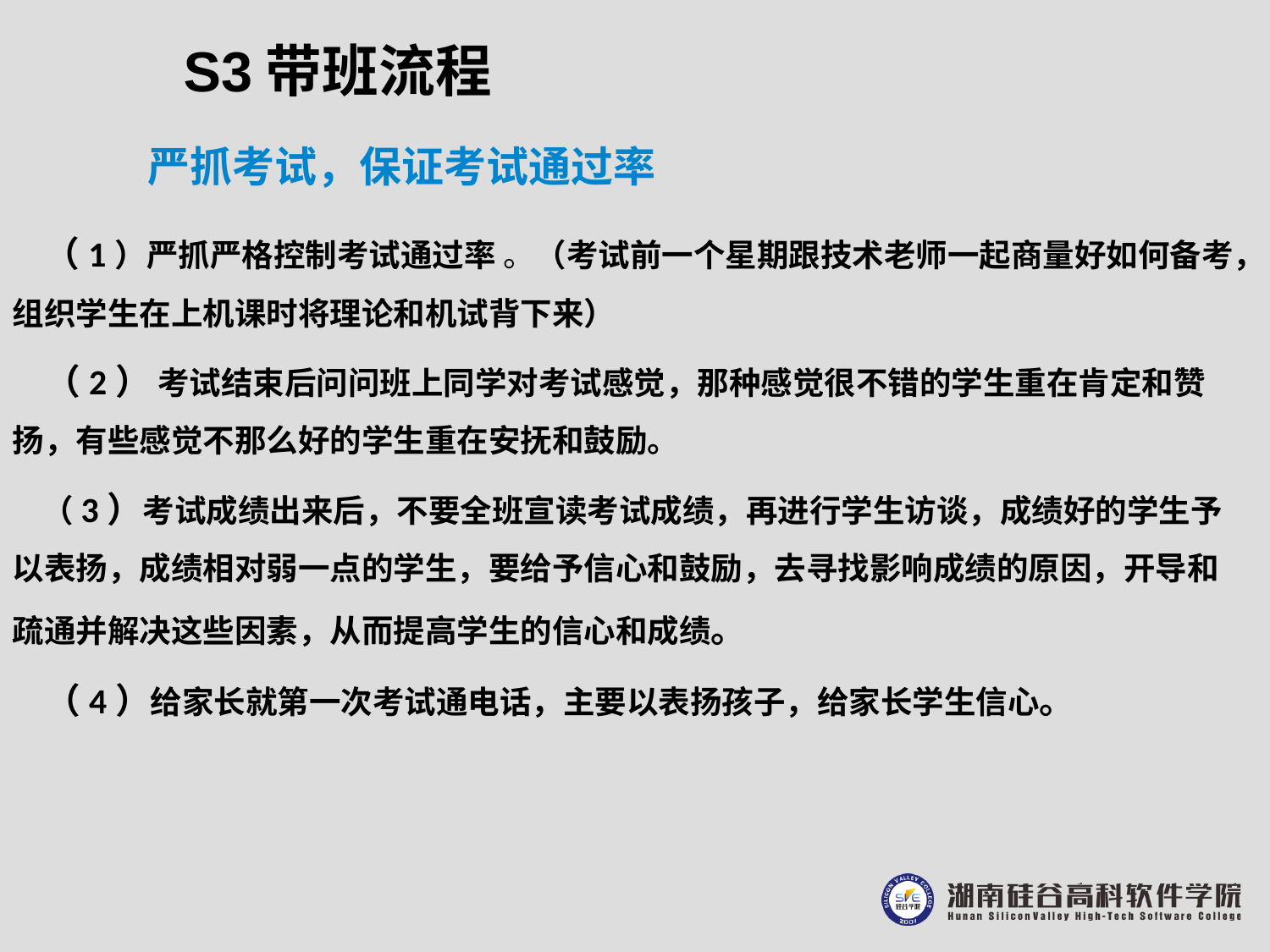

S3带班流程
严抓考试，保证考试通过率

   （1）严抓严格控制考试通过率 。（考试前一个星期跟技术老师一起商量好如何备考，组织学生在上机课时将理论和机试背下来）
   （2） 考试结束后问问班上同学对考试感觉，那种感觉很不错的学生重在肯定和赞扬，有些感觉不那么好的学生重在安抚和鼓励。
   （3）考试成绩出来后，不要全班宣读考试成绩，再进行学生访谈，成绩好的学生予以表扬，成绩相对弱一点的学生，要给予信心和鼓励，去寻找影响成绩的原因，开导和疏通并解决这些因素，从而提高学生的信心和成绩。
   （4）给家长就第一次考试通电话，主要以表扬孩子，给家长学生信心。